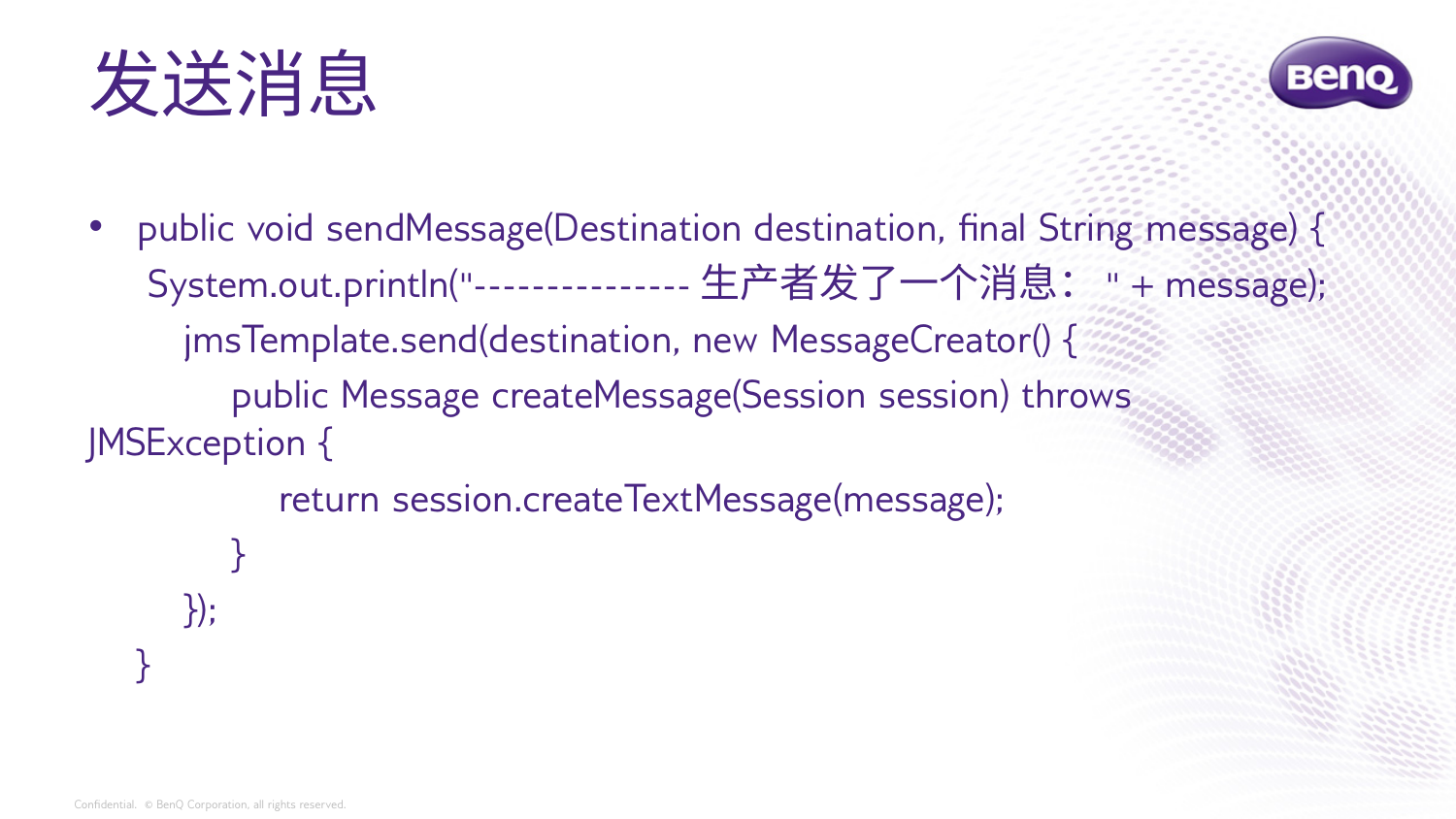

发送消息
public void sendMessage(Destination destination, final String message) {
     System.out.println("---------------生产者发了一个消息：" + message);
        jmsTemplate.send(destination, new MessageCreator() {
            public Message createMessage(Session session) throws JMSException {
                return session.createTextMessage(message);
            }
        });
    }